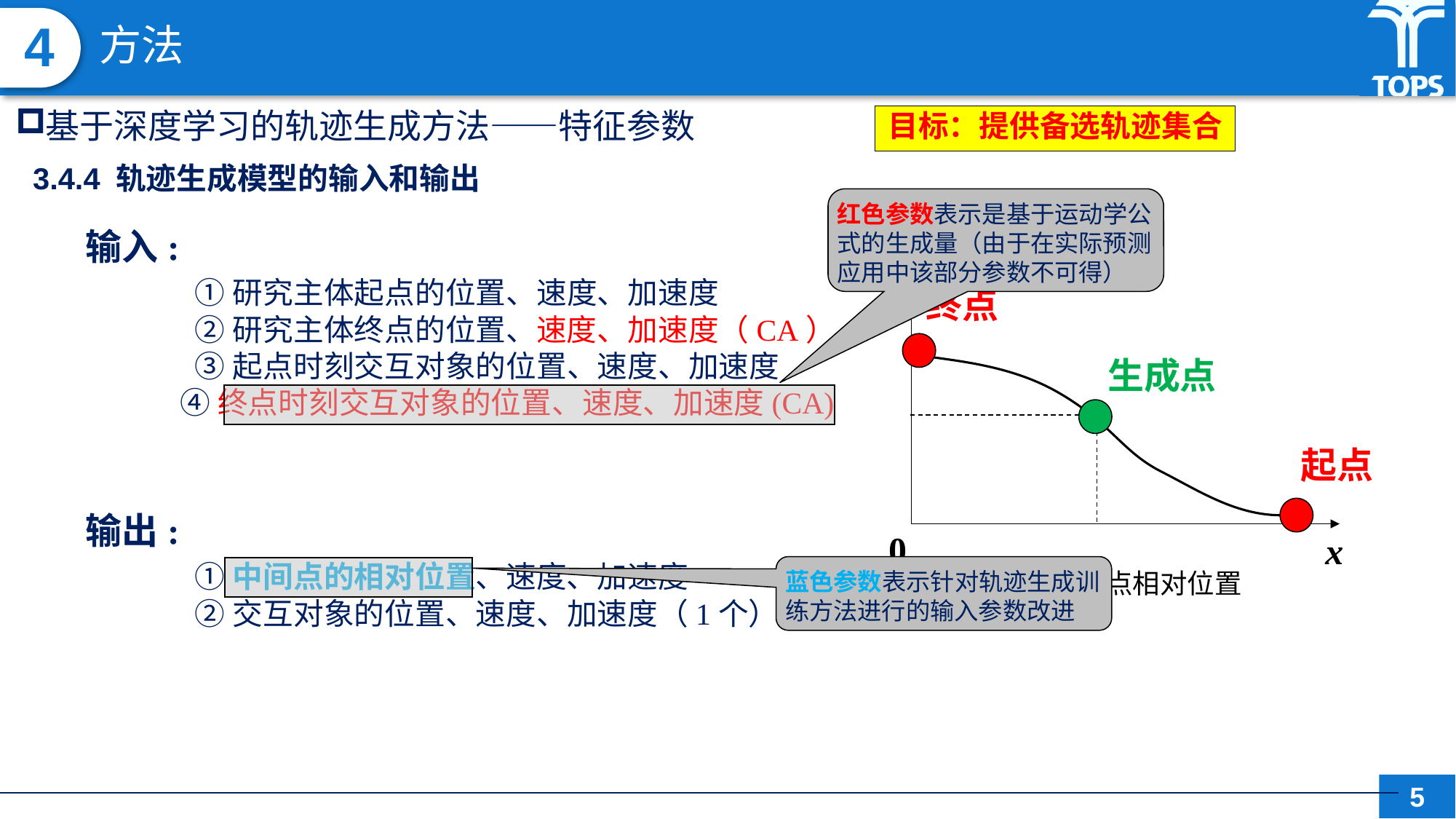

# 4
方法
基于深度学习的轨迹生成方法——特征参数
目标：提供备选轨迹集合
3.4.4 轨迹生成模型的输入和输出

红色参数表示是基于运动学公式的生成量（由于在实际预测应用中该部分参数不可得）

输入:
	①研究主体起点的位置、速度、加速度
	②研究主体终点的位置、速度、加速度（CA）
	③起点时刻交互对象的位置、速度、加速度
              ④终点时刻交互对象的位置、速度、加速度(CA)

输出:
	①中间点的相对位置、速度、加速度
	②交互对象的位置、速度、加速度（1个）
y

终点
生成点
起点
0
x
输出中间点相对位置

蓝色参数表示针对轨迹生成训练方法进行的输入参数改进
5